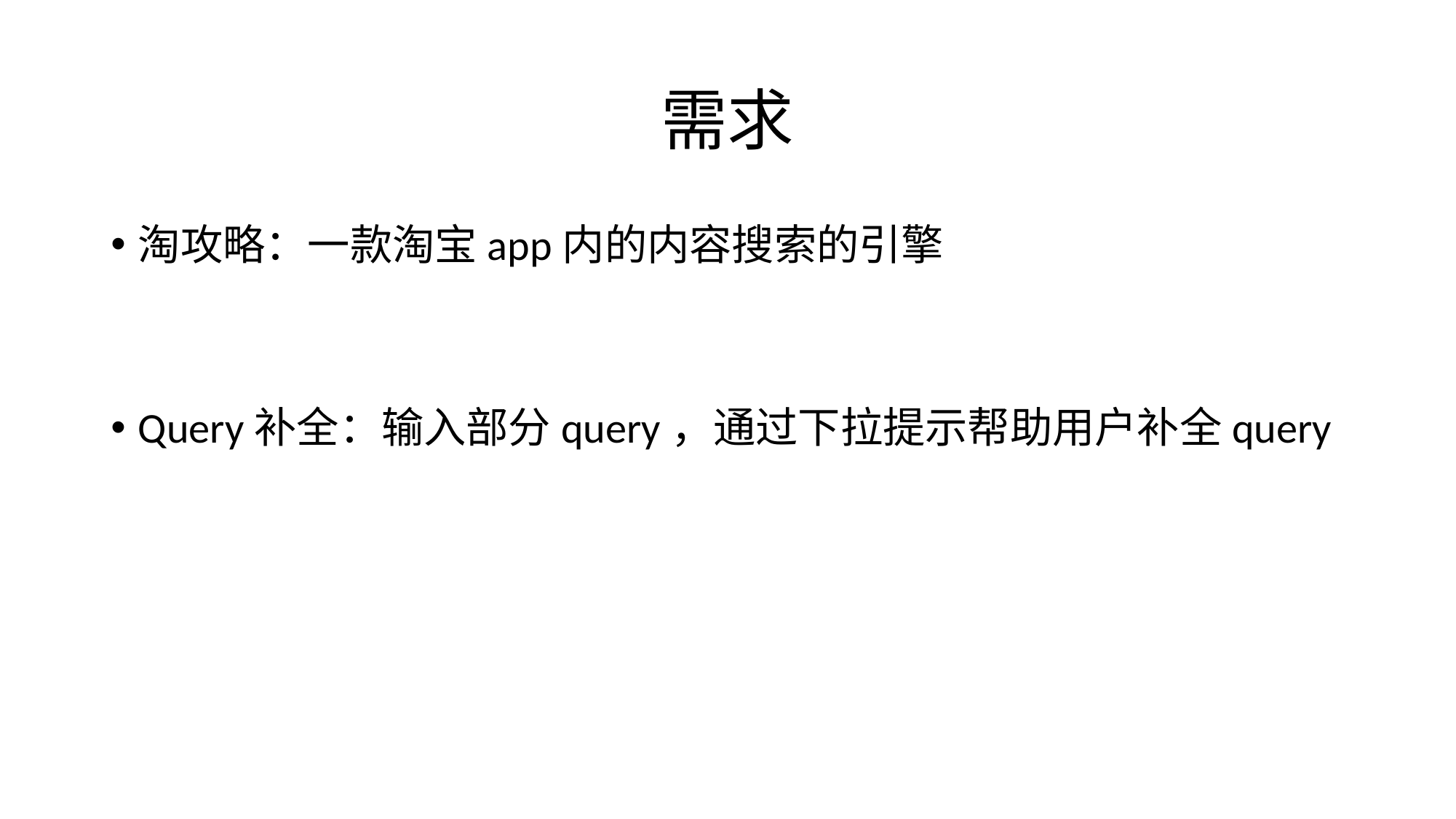

# 需求
淘攻略：一款淘宝app内的内容搜索的引擎

Query补全：输入部分query，通过下拉提示帮助用户补全query